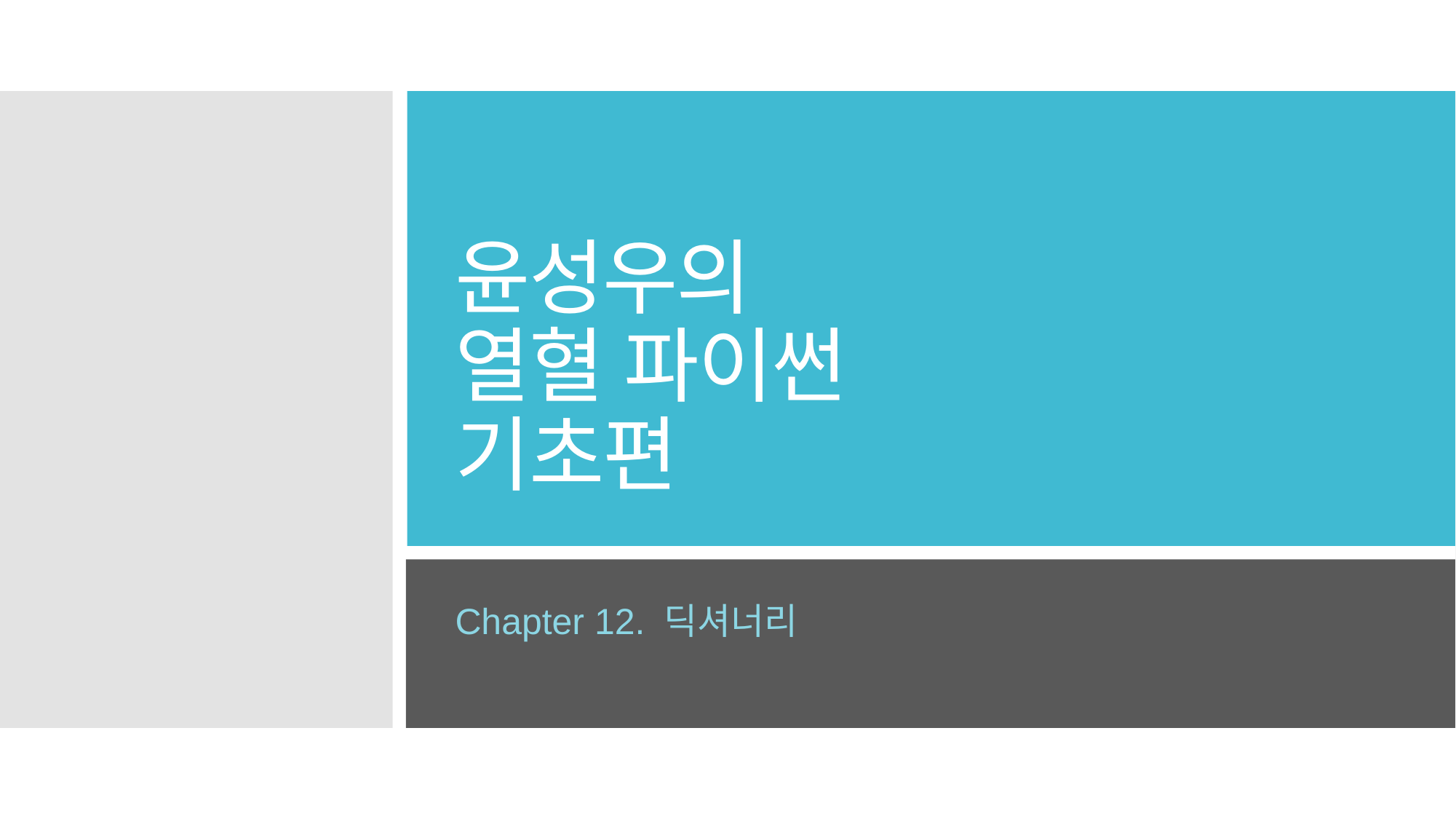

# 윤성우의 열혈 파이썬 기초편

Chapter 12. 딕셔너리